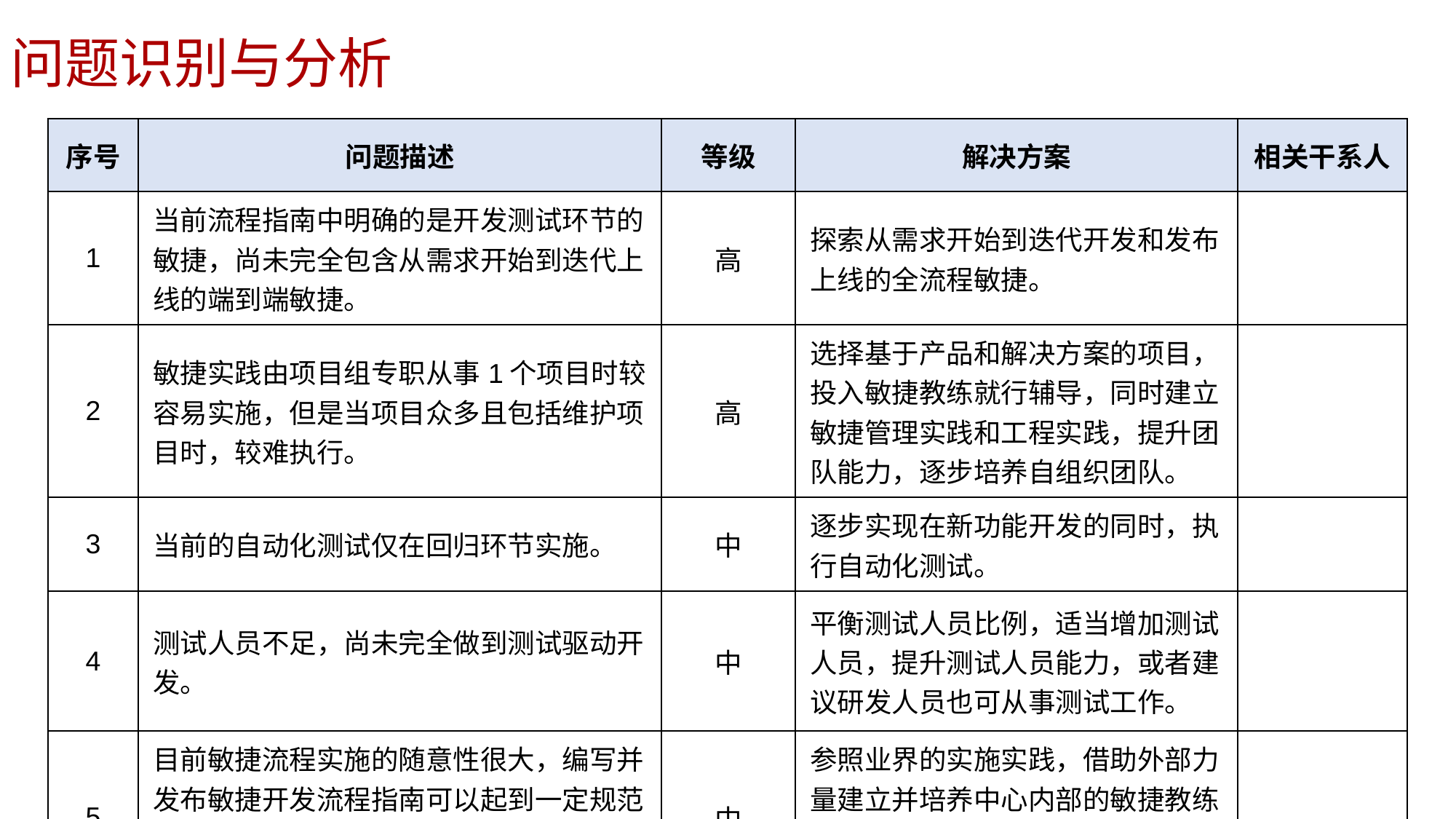

问题识别与分析

| 序号 | 问题描述 | 等级 | 解决方案 | 相关干系人 |
| --- | --- | --- | --- | --- |
| 1 | 当前流程指南中明确的是开发测试环节的敏捷，尚未完全包含从需求开始到迭代上线的端到端敏捷。 | 高 | 探索从需求开始到迭代开发和发布上线的全流程敏捷。 |  |
| 2 | 敏捷实践由项目组专职从事1个项目时较容易实施，但是当项目众多且包括维护项目时，较难执行。 | 高 | 选择基于产品和解决方案的项目，投入敏捷教练就行辅导，同时建立敏捷管理实践和工程实践，提升团队能力，逐步培养自组织团队。 |  |
| 3 | 当前的自动化测试仅在回归环节实施。 | 中 | 逐步实现在新功能开发的同时，执行自动化测试。 |  |
| 4 | 测试人员不足，尚未完全做到测试驱动开发。 | 中 | 平衡测试人员比例，适当增加测试人员，提升测试人员能力，或者建议研发人员也可从事测试工作。 |  |
| 5 | 目前敏捷流程实施的随意性很大，编写并发布敏捷开发流程指南可以起到一定规范作用，但在以后推广阶段，还需有人对项目组成员进行针对性地培训和指导。 | 中 | 参照业界的实施实践，借助外部力量建立并培养中心内部的敏捷教练队伍，并研究和制定相应的工作方法和规范。 |  |